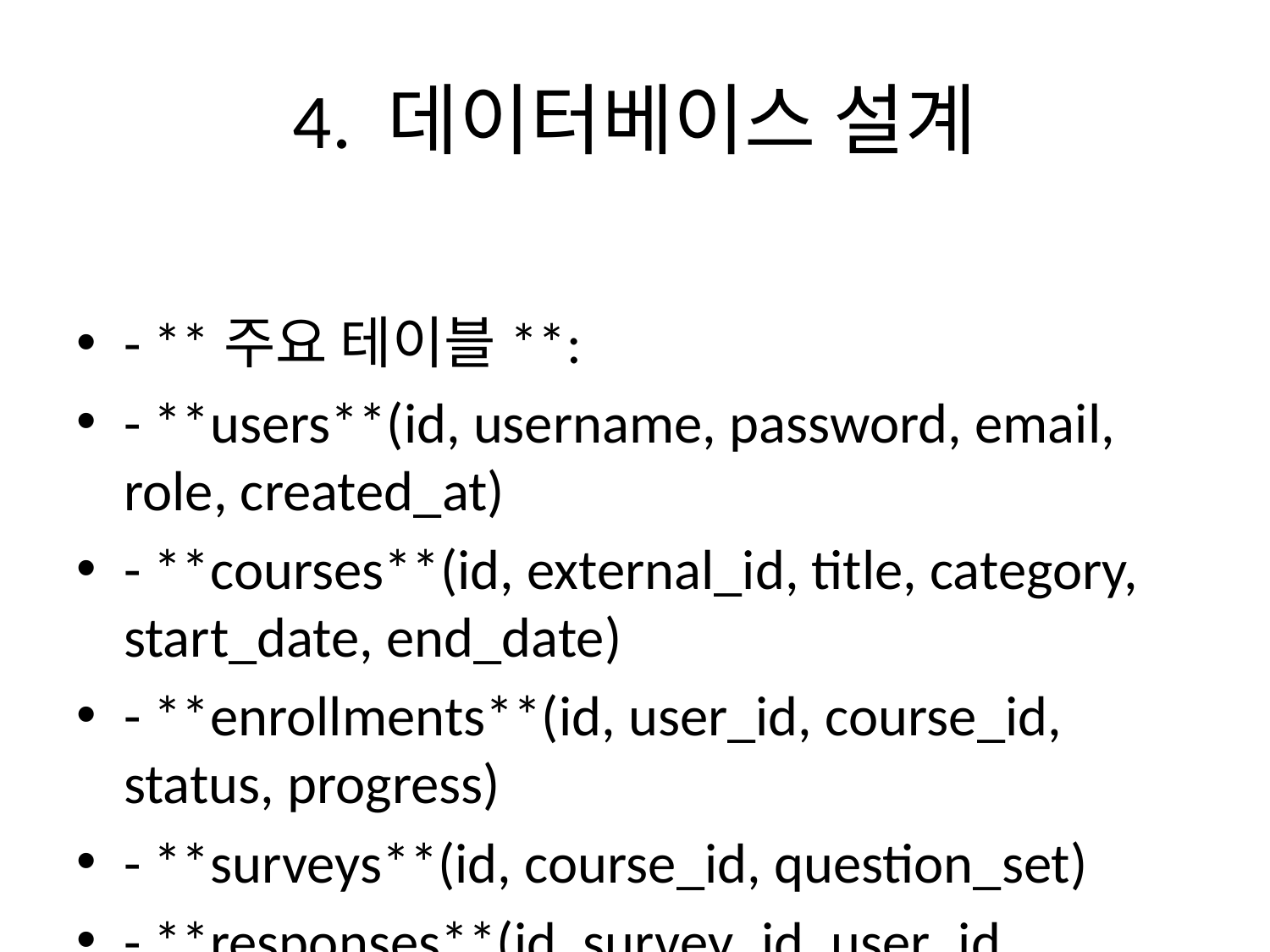

# 4. 데이터베이스 설계

- **주요 테이블**:
- **users**(id, username, password, email, role, created_at)
- **courses**(id, external_id, title, category, start_date, end_date)
- **enrollments**(id, user_id, course_id, status, progress)
- **surveys**(id, course_id, question_set)
- **responses**(id, survey_id, user_id, answers)
- **표준화**: 행정안전부 고시 준수, 컬럼 comment 한글 기입 (REQ-001036)